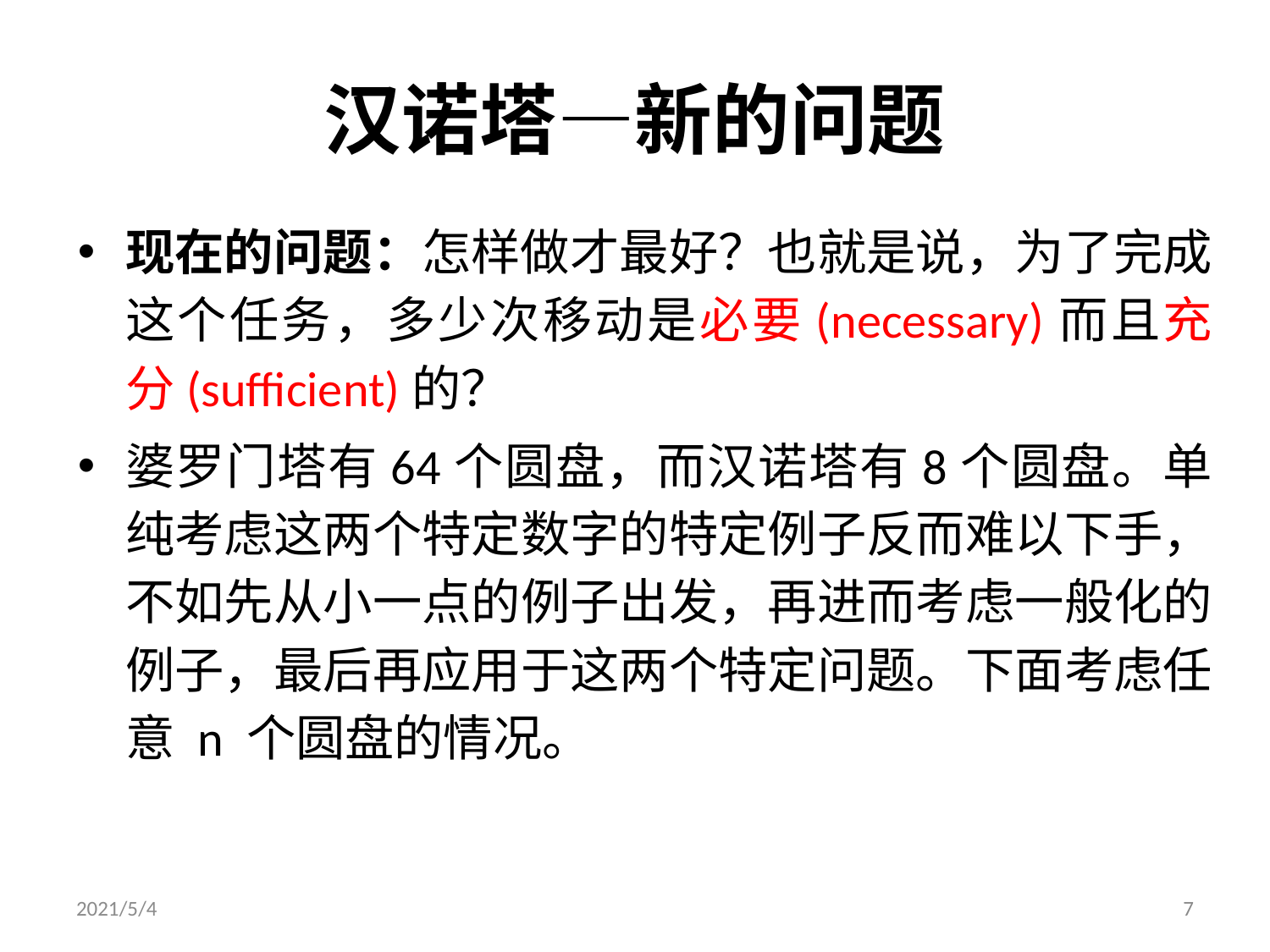

# 汉诺塔—新的问题
现在的问题：怎样做才最好？也就是说，为了完成这个任务，多少次移动是必要(necessary)而且充分(sufficient)的？
婆罗门塔有64个圆盘，而汉诺塔有8个圆盘。单纯考虑这两个特定数字的特定例子反而难以下手，不如先从小一点的例子出发，再进而考虑一般化的例子，最后再应用于这两个特定问题。下面考虑任意 n 个圆盘的情况。
2021/5/4
7